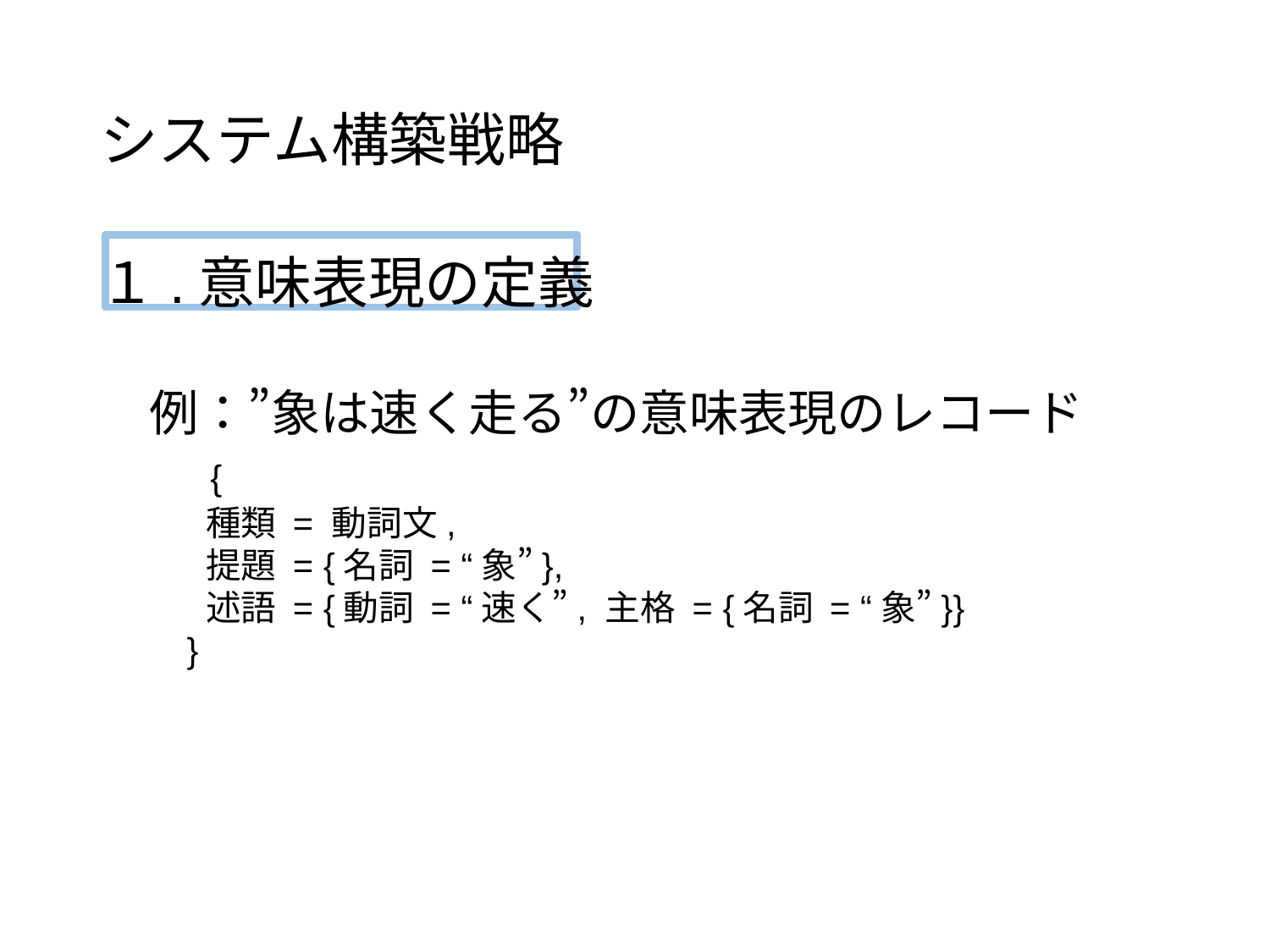

# システム構築戦略

１.意味表現の定義

　例：”象は速く走る”の意味表現のレコード
　　{
　　　種類 = 動詞文,
　　　提題 = {名詞 = “象”},
　　　述語 = {動詞 = “速く”, 主格 = {名詞 = “象”}}
　 　}